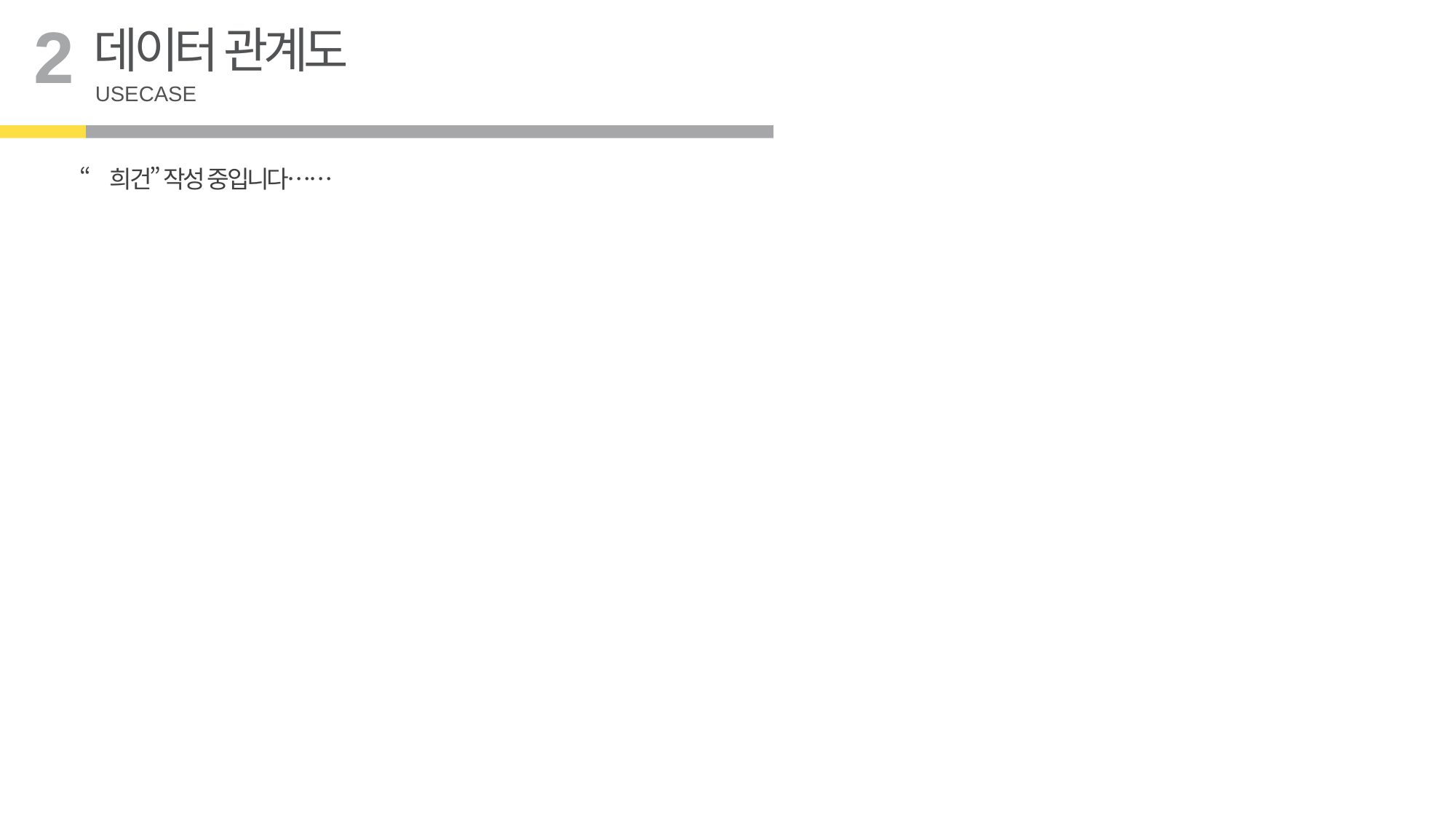

2
데이터 관계도
USECASE

“희건” 작성 중입니다……